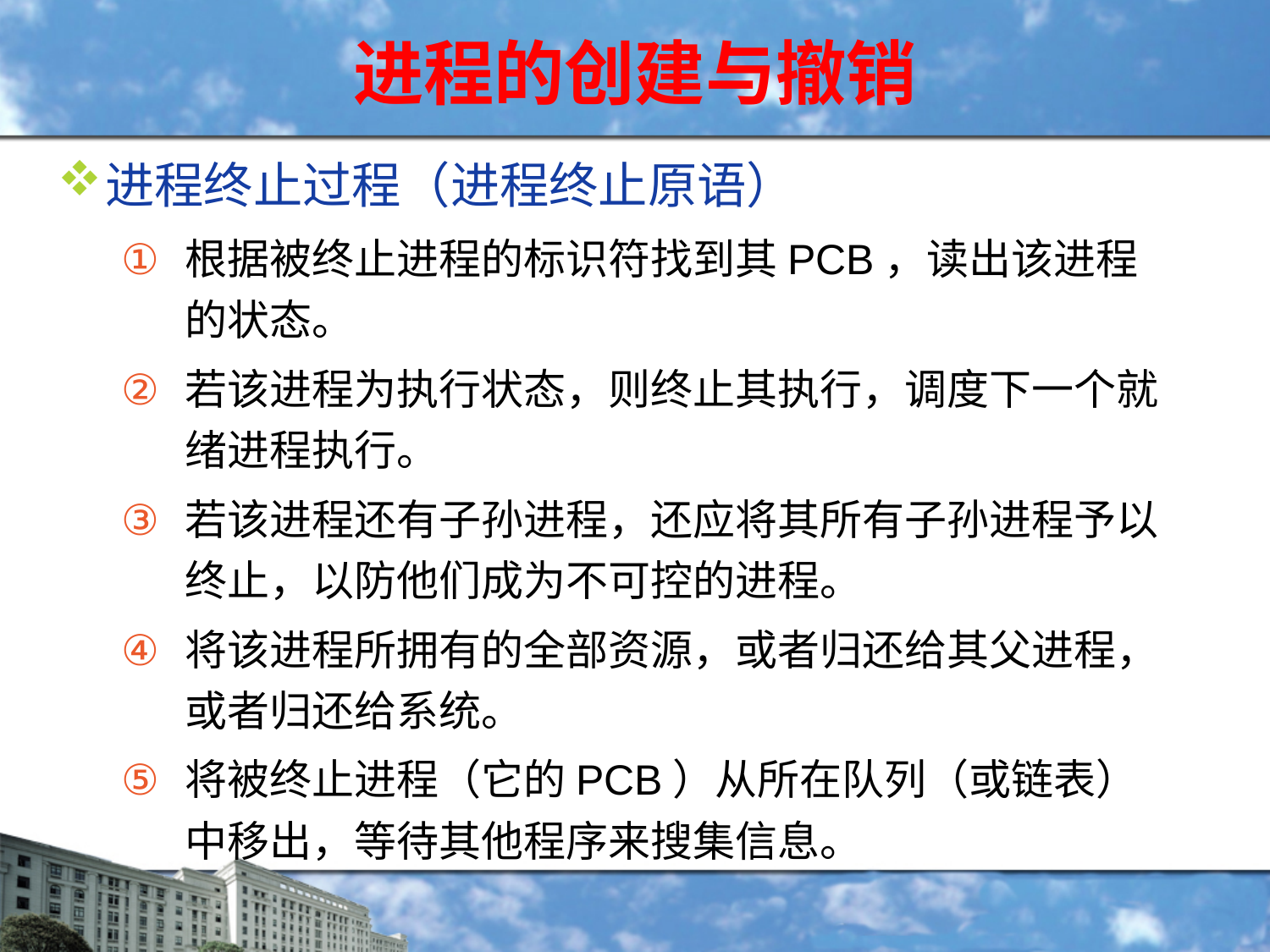

# 进程的创建与撤销
进程终止过程（进程终止原语）
根据被终止进程的标识符找到其PCB，读出该进程的状态。
若该进程为执行状态，则终止其执行，调度下一个就绪进程执行。
若该进程还有子孙进程，还应将其所有子孙进程予以终止，以防他们成为不可控的进程。
将该进程所拥有的全部资源，或者归还给其父进程，或者归还给系统。
将被终止进程（它的PCB）从所在队列（或链表）中移出，等待其他程序来搜集信息。